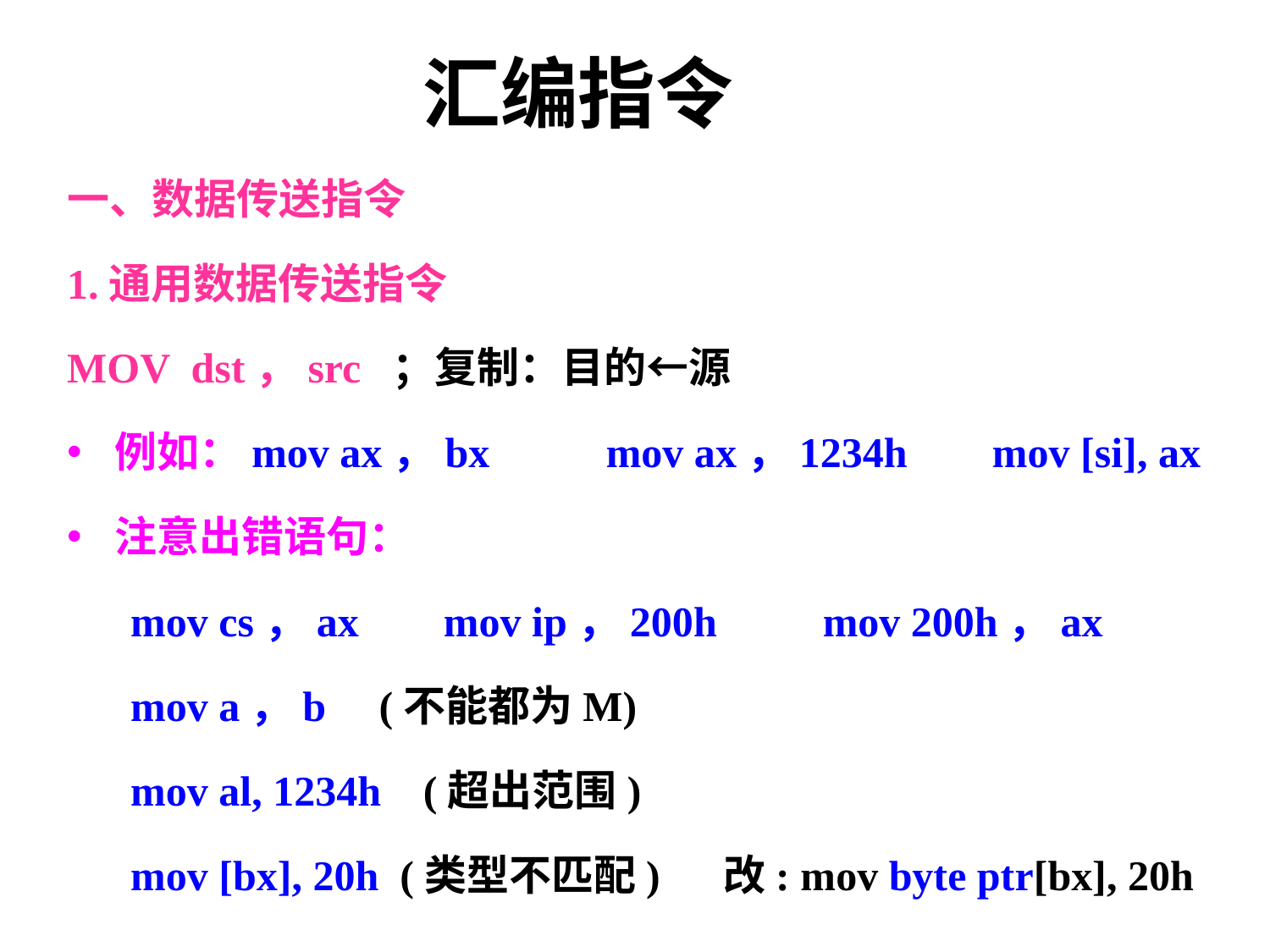

# 汇编指令
一、数据传送指令
1.通用数据传送指令
MOV  dst，src  ；复制：目的←源
例如：mov ax，bx           mov ax，1234h        mov [si], ax
注意出错语句：
      mov cs，ax        mov ip，200h          mov 200h，ax
      mov a，b     (不能都为M)
      mov al, 1234h    (超出范围)
      mov [bx], 20h  (类型不匹配)     改: mov byte ptr[bx], 20h